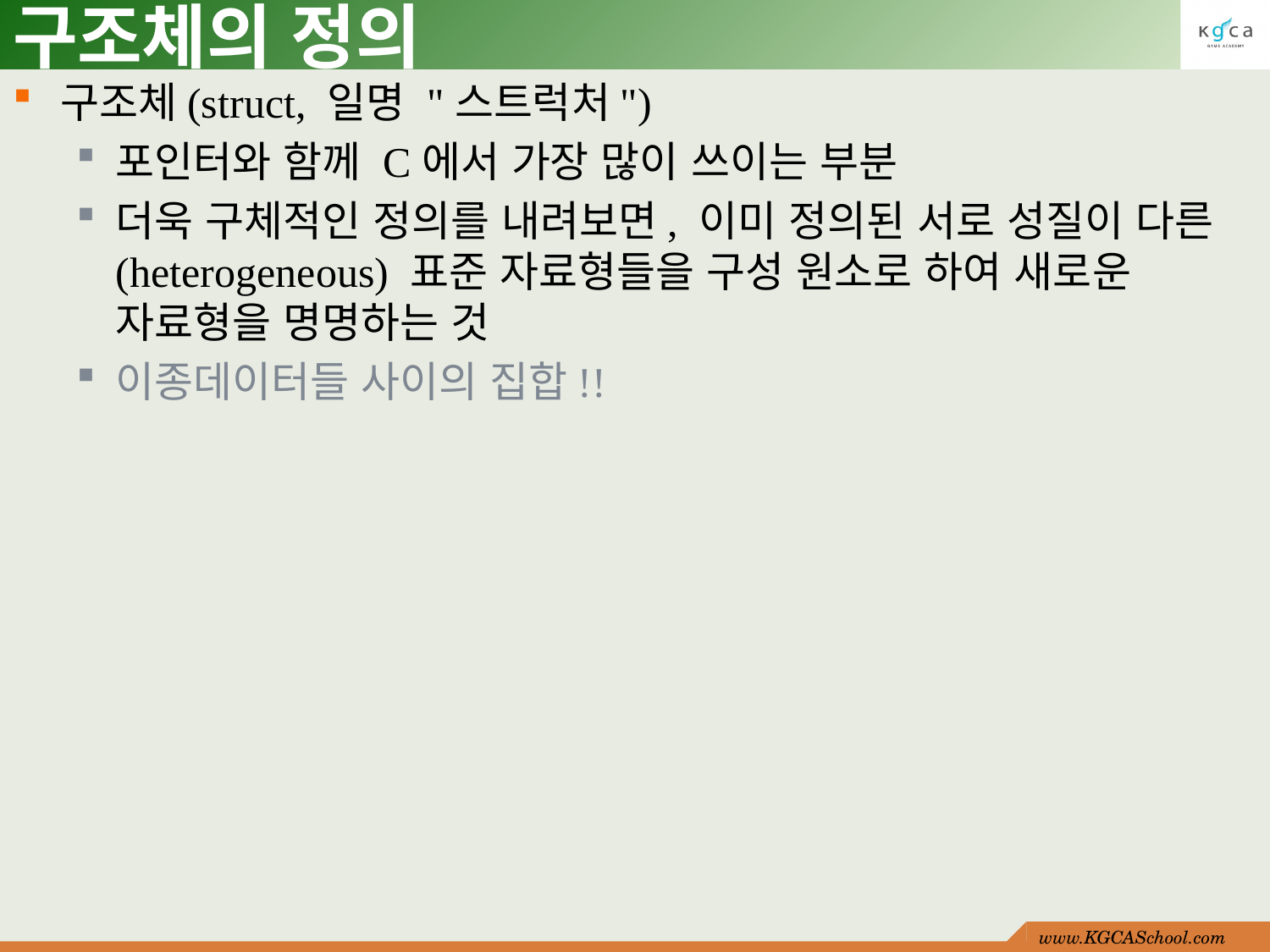

# 구조체의 정의
구조체(struct, 일명 "스트럭처")
포인터와 함께 C에서 가장 많이 쓰이는 부분
더욱 구체적인 정의를 내려보면, 이미 정의된 서로 성질이 다른 (heterogeneous) 표준 자료형들을 구성 원소로 하여 새로운 자료형을 명명하는 것
이종데이터들 사이의 집합!!